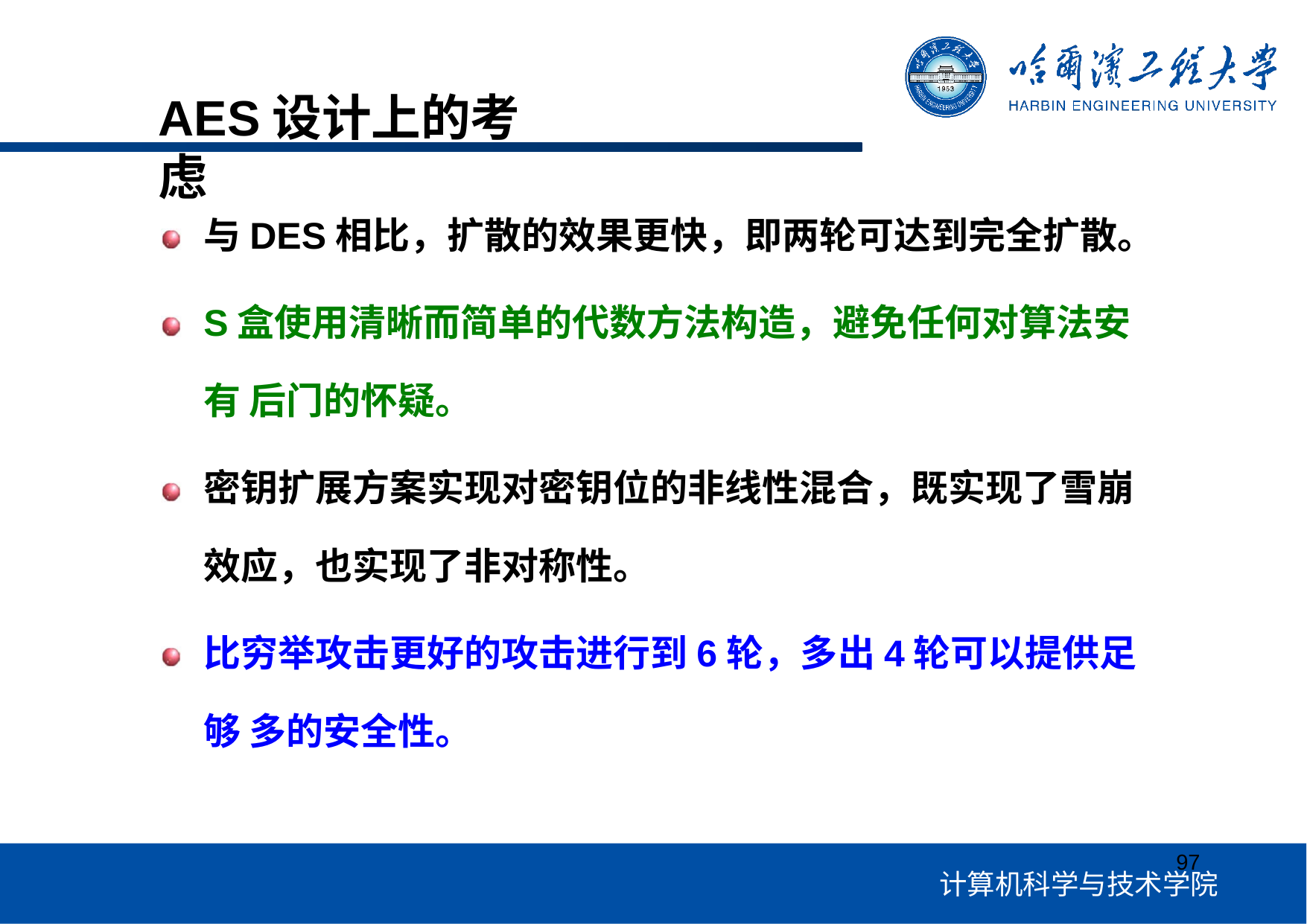

# AES设计上的考虑
与DES相比，扩散的效果更快，即两轮可达到完全扩散。
S盒使用清晰而简单的代数方法构造，避免任何对算法安有 后门的怀疑。
密钥扩展方案实现对密钥位的非线性混合，既实现了雪崩 效应，也实现了非对称性。
比穷举攻击更好的攻击进行到6轮，多出4轮可以提供足够 多的安全性。

97